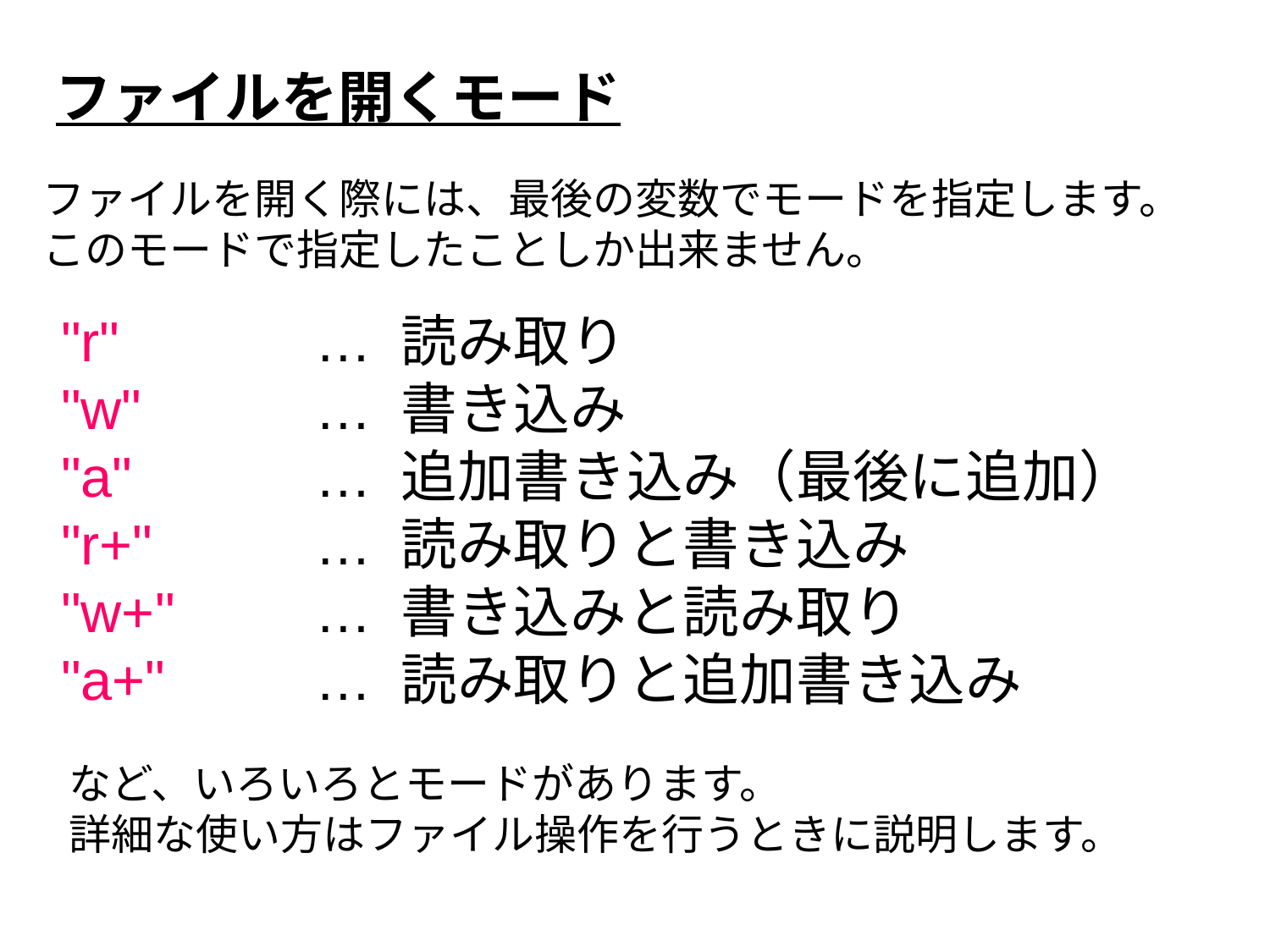

ファイルを開くモード
ファイルを開く際には、最後の変数でモードを指定します。
このモードで指定したことしか出来ません。
"r"		… 読み取り
"w"		… 書き込み
"a"		… 追加書き込み（最後に追加）
"r+"		… 読み取りと書き込み
"w+"		… 書き込みと読み取り
"a+"		… 読み取りと追加書き込み
など、いろいろとモードがあります。
詳細な使い方はファイル操作を行うときに説明します。